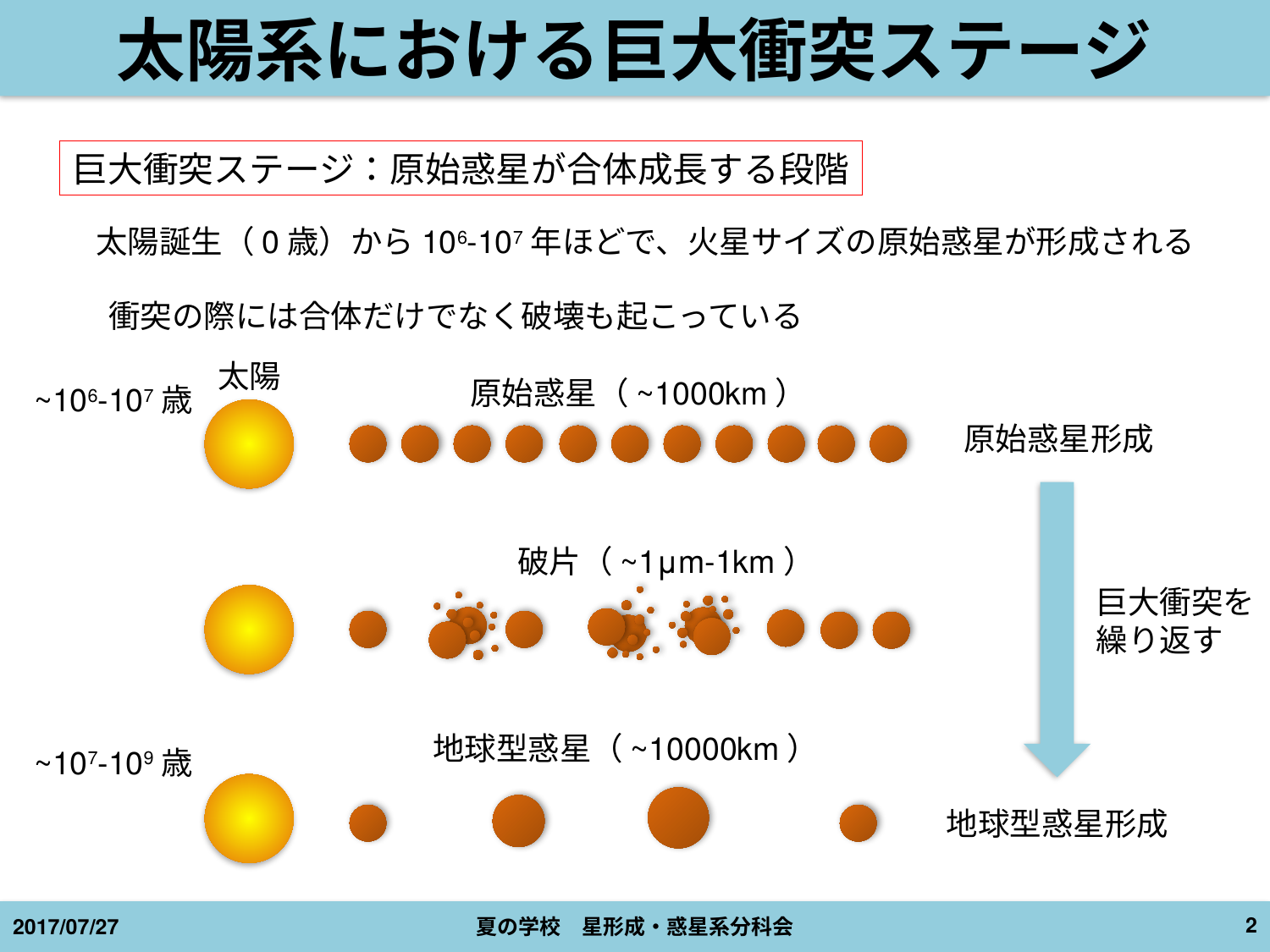

# 太陽系における巨大衝突ステージ
巨大衝突ステージ：原始惑星が合体成長する段階
太陽誕生（0歳）から106-107年ほどで、火星サイズの原始惑星が形成される
衝突の際には合体だけでなく破壊も起こっている
太陽
原始惑星（~1000km）

~106-107歳
原始惑星形成

巨大衝突を
繰り返す
地球型惑星形成
破片（~1μm-1km）

地球型惑星（~10000km）

~107-109歳
2017/07/27
夏の学校　星形成・惑星系分科会
2